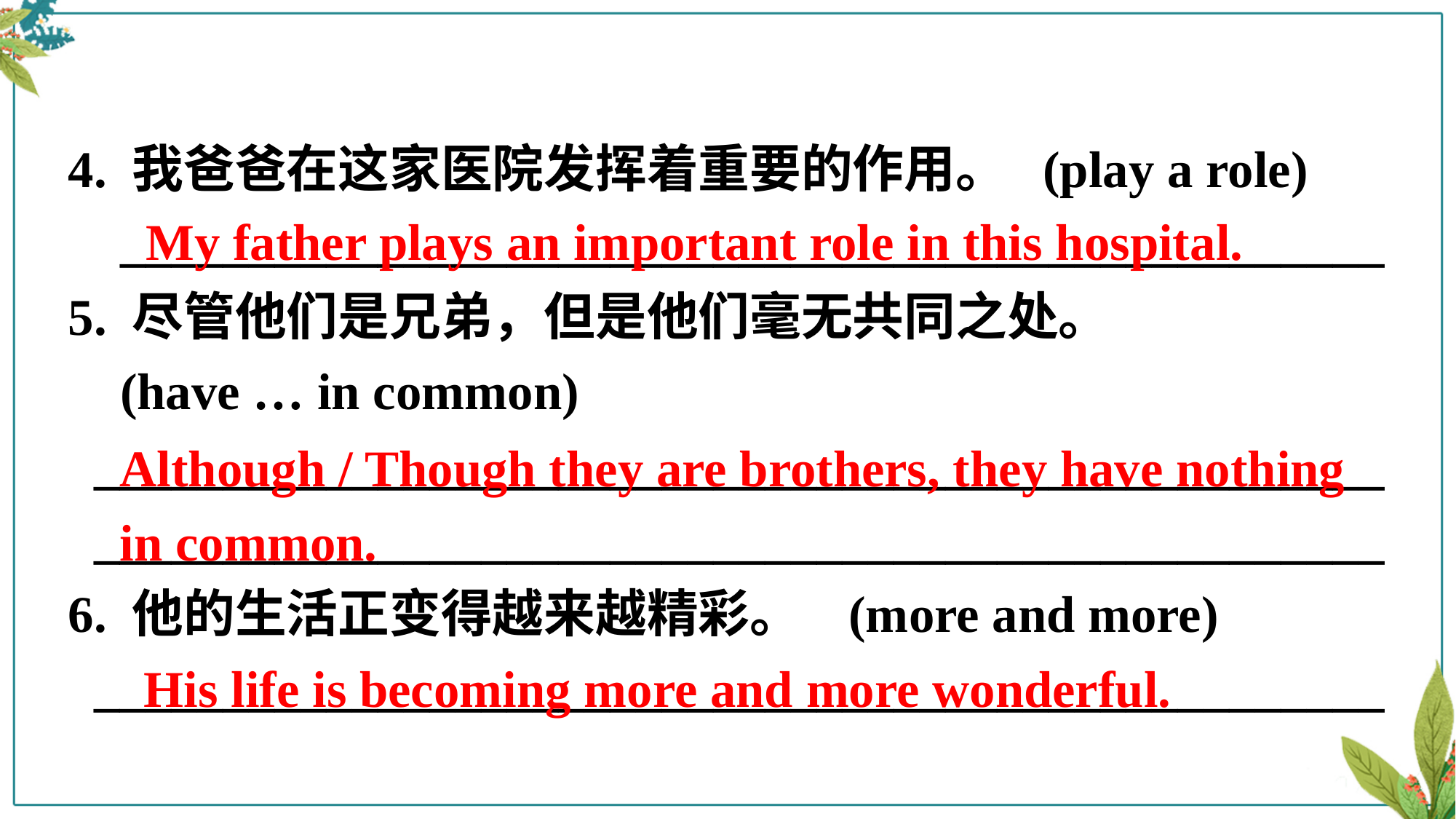

4. 我爸爸在这家医院发挥着重要的作用。  (play a role)
    _________________________________________________
5. 尽管他们是兄弟，但是他们毫无共同之处。
    (have … in common)
  __________________________________________________
  __________________________________________________
6. 他的生活正变得越来越精彩。   (more and more)
  __________________________________________________
My father plays an important role in this hospital.
Although / Though they are brothers, they have nothing in common.
His life is becoming more and more wonderful.